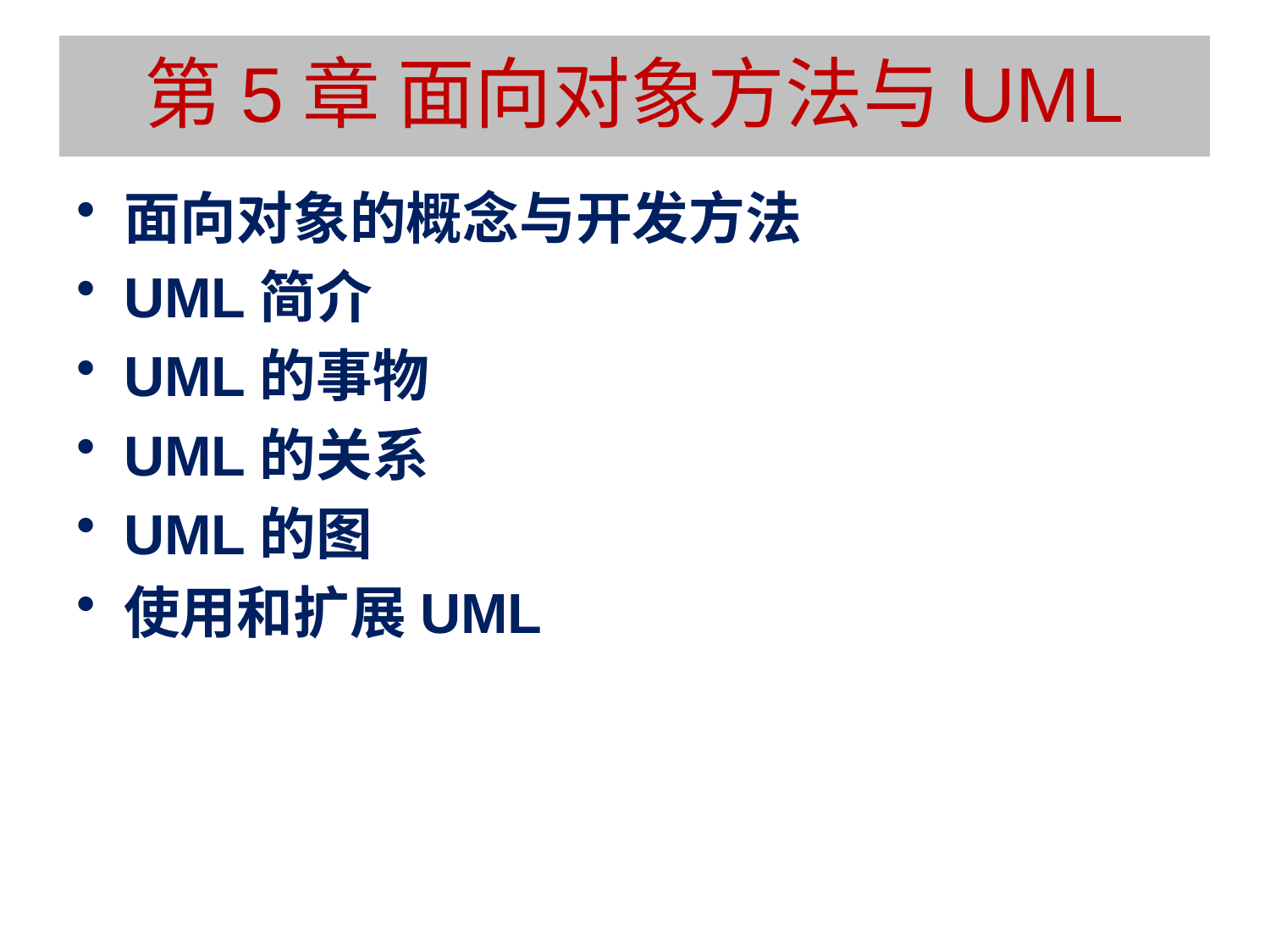

# 第5章 面向对象方法与UML
面向对象的概念与开发方法
UML简介
UML的事物
UML的关系
UML的图
使用和扩展UML